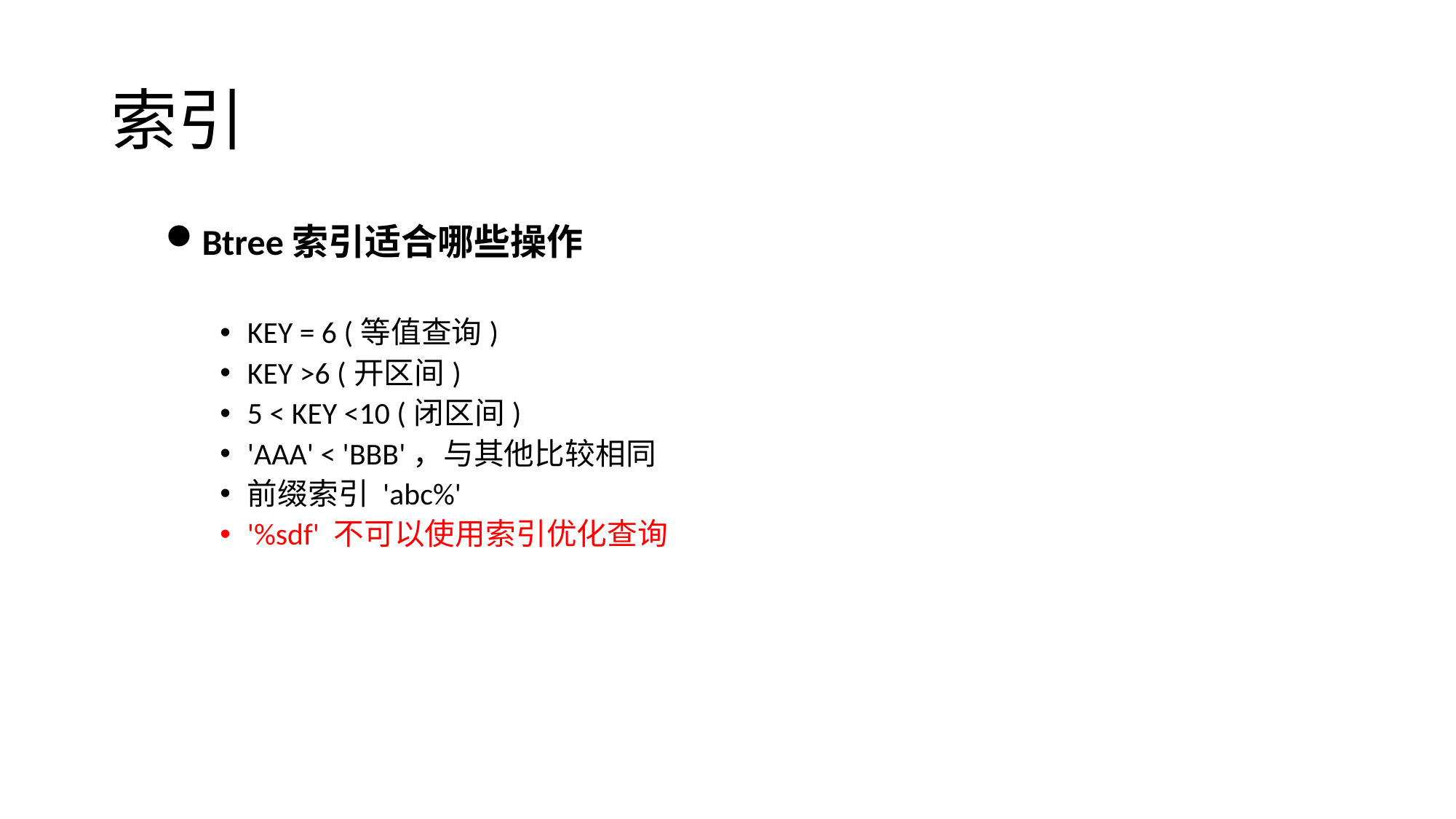

# 索引
Btree索引适合哪些操作

KEY = 6 (等值查询)
KEY >6 (开区间)
5 < KEY <10 (闭区间)
'AAA' < 'BBB'，与其他比较相同
前缀索引 'abc%'
'%sdf' 不可以使用索引优化查询